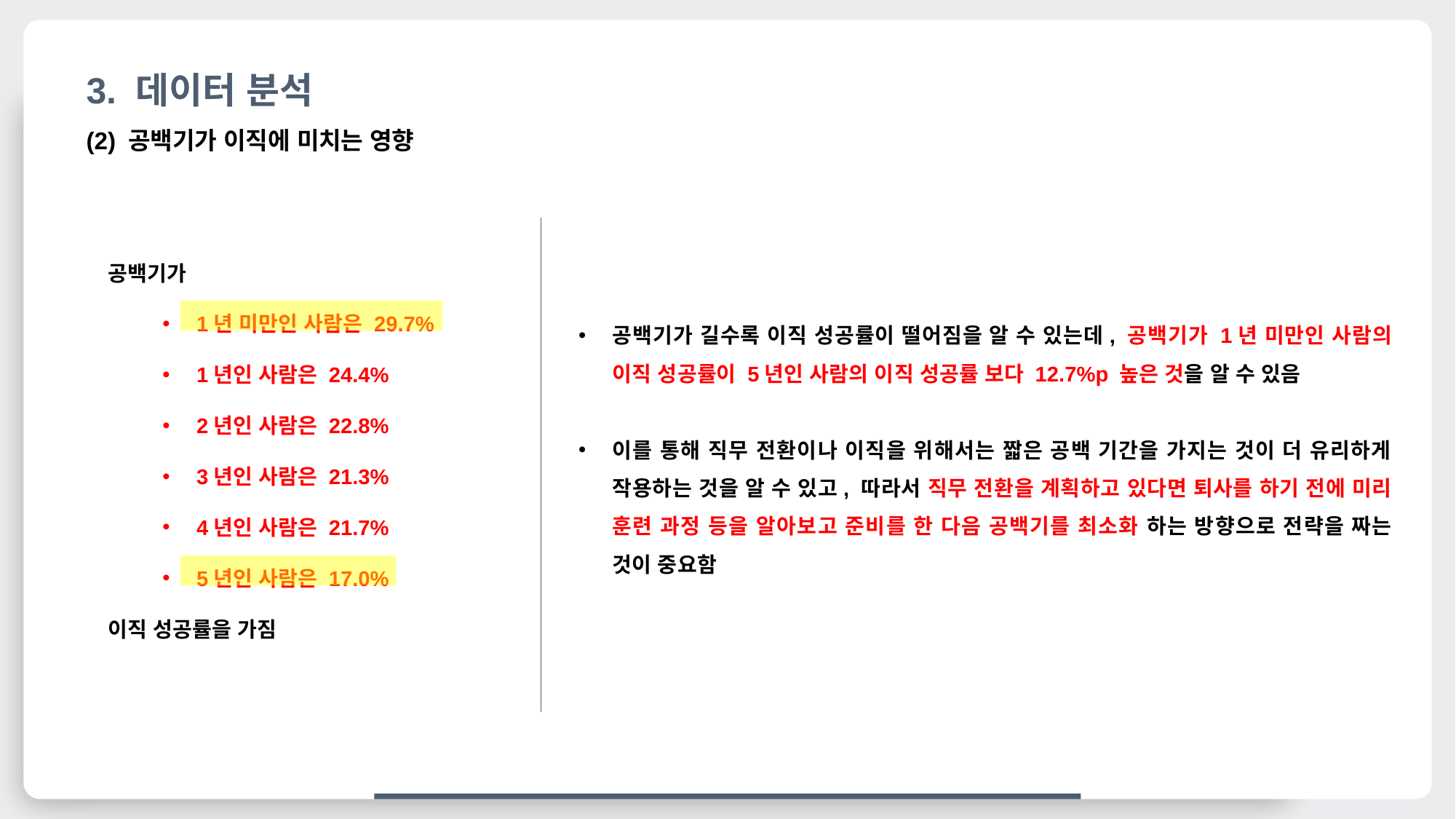

3. 데이터 분석
(2) 공백기가 이직에 미치는 영향
공백기가
1년 미만인 사람은 29.7%
1년인 사람은 24.4%
2년인 사람은 22.8%
3년인 사람은 21.3%
4년인 사람은 21.7%
5년인 사람은 17.0%
이직 성공률을 가짐

공백기가 길수록 이직 성공률이 떨어짐을 알 수 있는데, 공백기가 1년 미만인 사람의 이직 성공률이 5년인 사람의 이직 성공률 보다 12.7%p 높은 것을 알 수 있음

이를 통해 직무 전환이나 이직을 위해서는 짧은 공백 기간을 가지는 것이 더 유리하게 작용하는 것을 알 수 있고, 따라서 직무 전환을 계획하고 있다면 퇴사를 하기 전에 미리 훈련 과정 등을 알아보고 준비를 한 다음 공백기를 최소화 하는 방향으로 전략을 짜는 것이 중요함